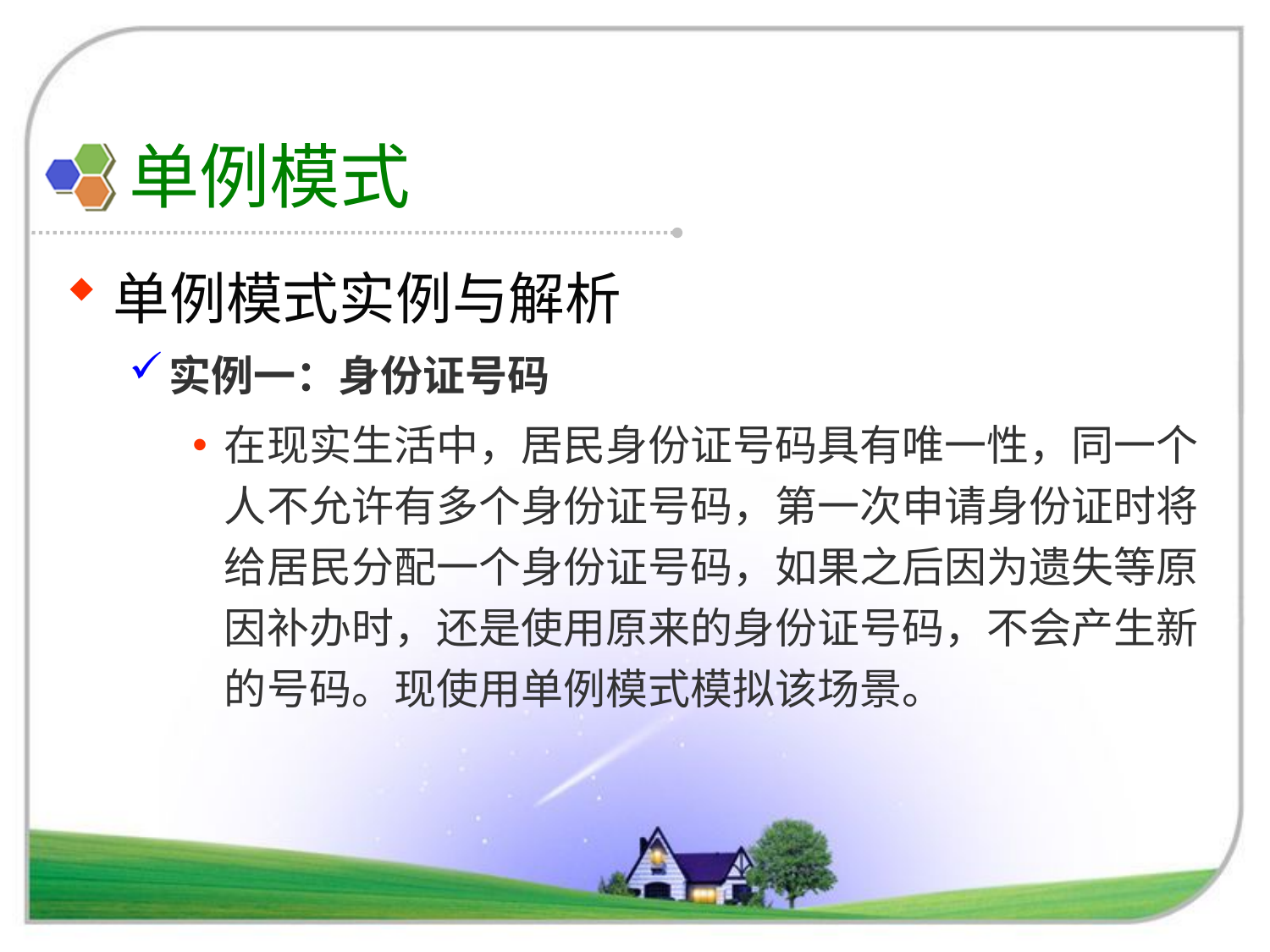

# 单例模式
单例模式实例与解析
实例一：身份证号码
在现实生活中，居民身份证号码具有唯一性，同一个人不允许有多个身份证号码，第一次申请身份证时将给居民分配一个身份证号码，如果之后因为遗失等原因补办时，还是使用原来的身份证号码，不会产生新的号码。现使用单例模式模拟该场景。